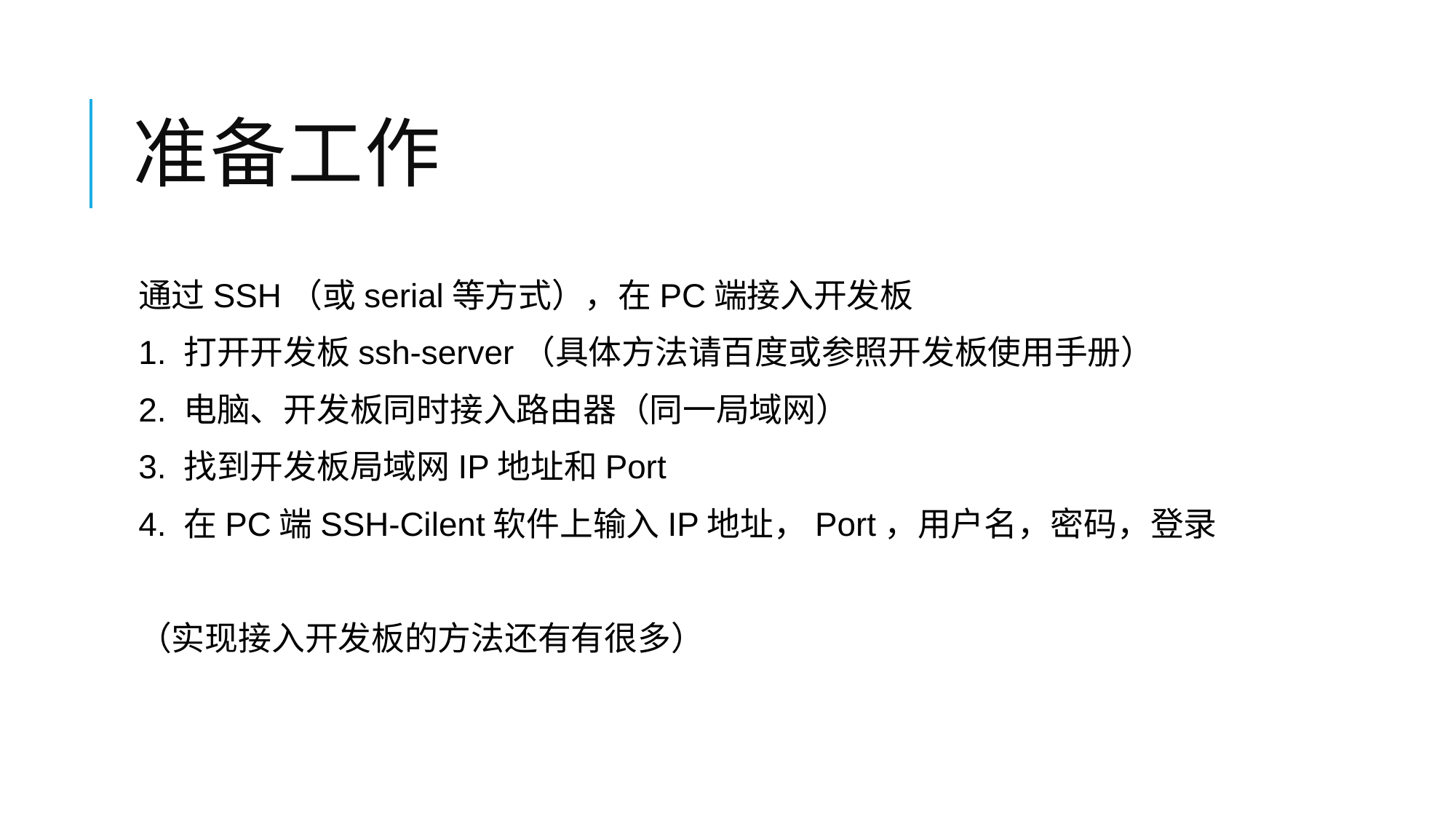

# 准备工作
通过SSH（或serial等方式），在PC端接入开发板
1. 打开开发板ssh-server（具体方法请百度或参照开发板使用手册）
2. 电脑、开发板同时接入路由器（同一局域网）
3. 找到开发板局域网IP地址和Port
4. 在PC端SSH-Cilent软件上输入IP地址，Port，用户名，密码，登录

（实现接入开发板的方法还有有很多）